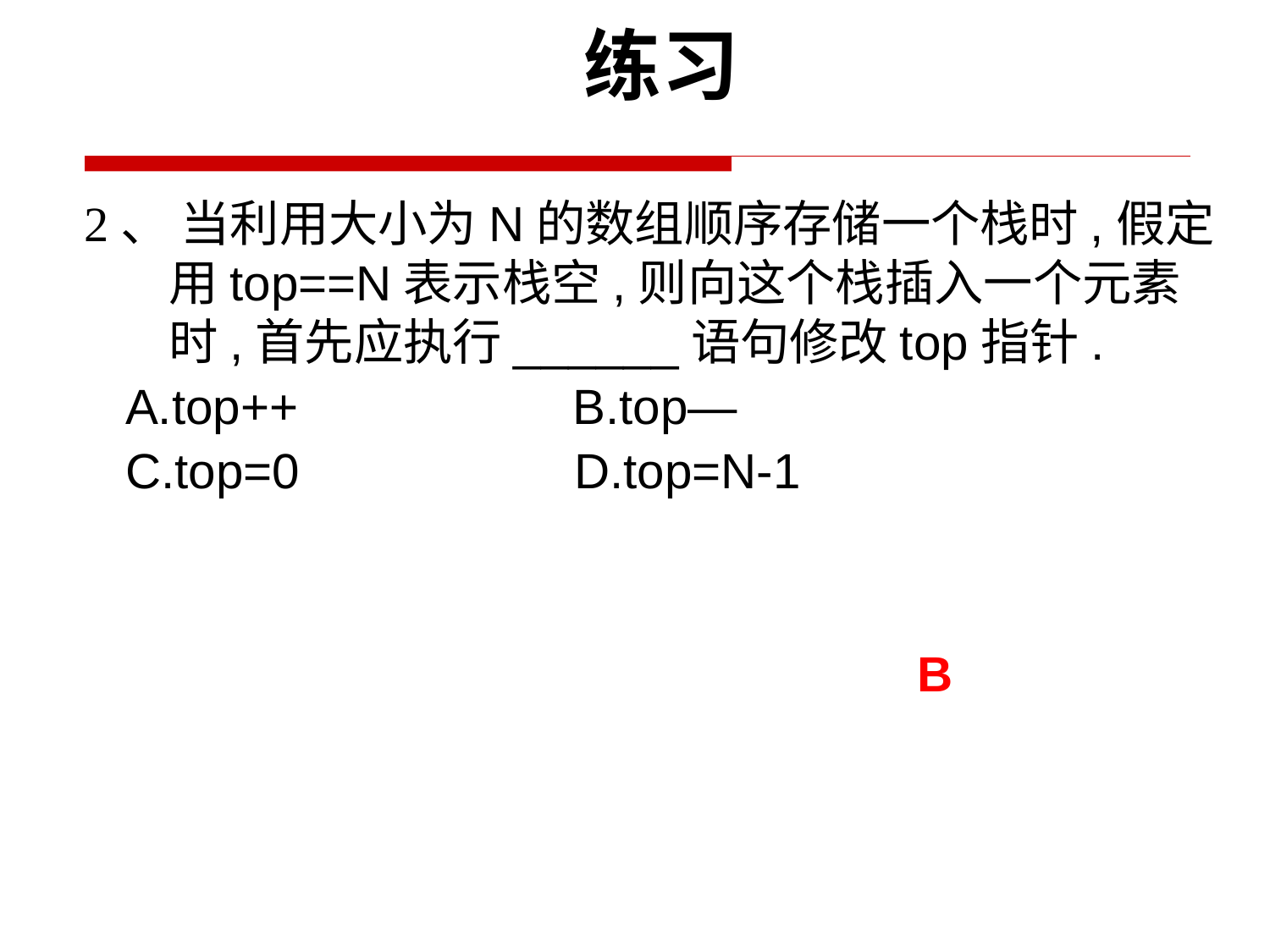

练习
2、 当利用大小为N的数组顺序存储一个栈时,假定用top==N表示栈空,则向这个栈插入一个元素时,首先应执行______语句修改top指针.
   A.top++                    B.top—
   C.top=0                    D.top=N-1
B